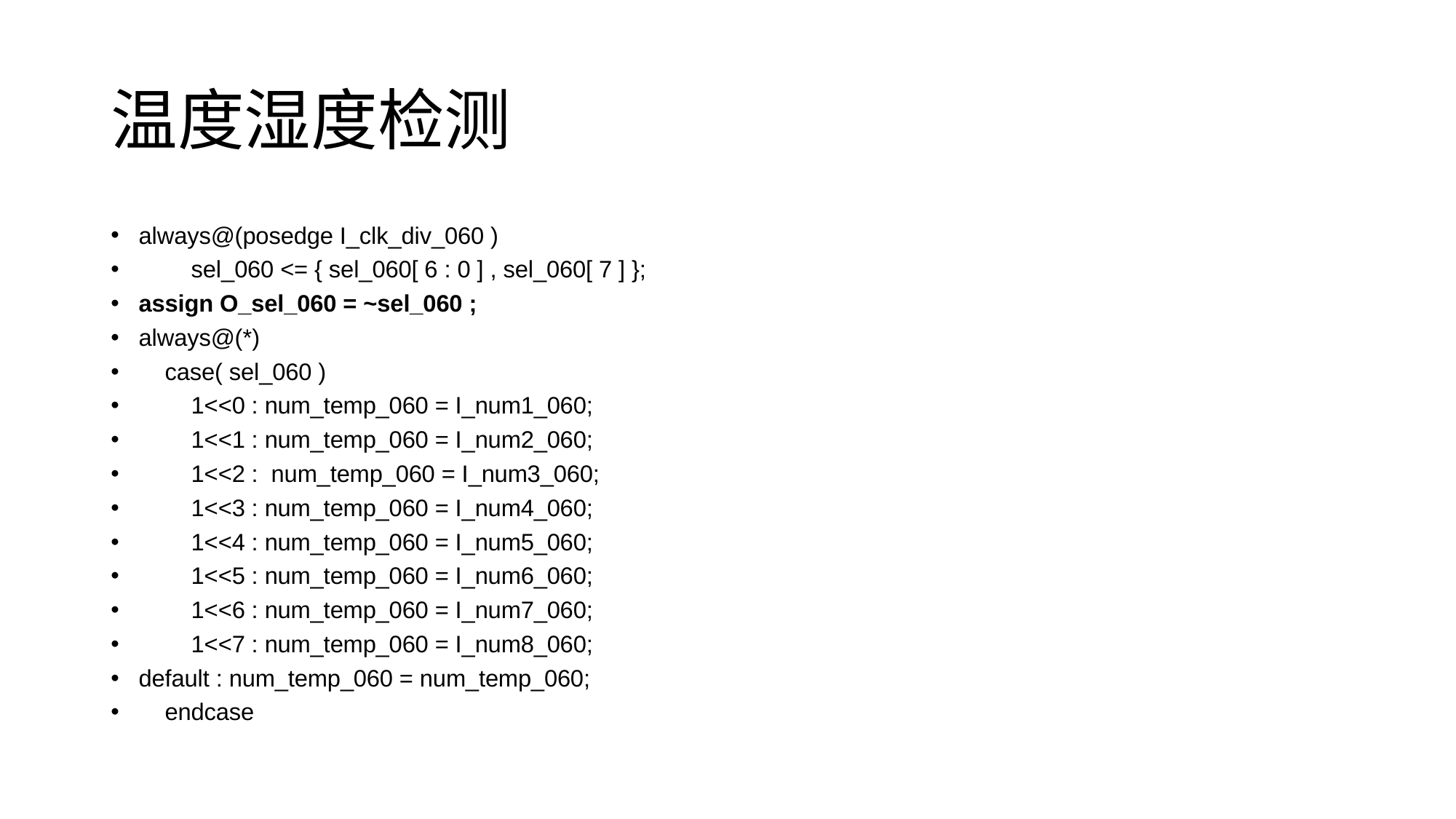

# 温度湿度检测
always@(posedge I_clk_div_060 )
        sel_060 <= { sel_060[ 6 : 0 ] , sel_060[ 7 ] };
assign O_sel_060 = ~sel_060 ;
always@(*)
    case( sel_060 )
        1<<0 : num_temp_060 = I_num1_060;
        1<<1 : num_temp_060 = I_num2_060;
        1<<2 :  num_temp_060 = I_num3_060;
        1<<3 : num_temp_060 = I_num4_060;
        1<<4 : num_temp_060 = I_num5_060;
        1<<5 : num_temp_060 = I_num6_060;
        1<<6 : num_temp_060 = I_num7_060;
        1<<7 : num_temp_060 = I_num8_060;
default : num_temp_060 = num_temp_060;
    endcase